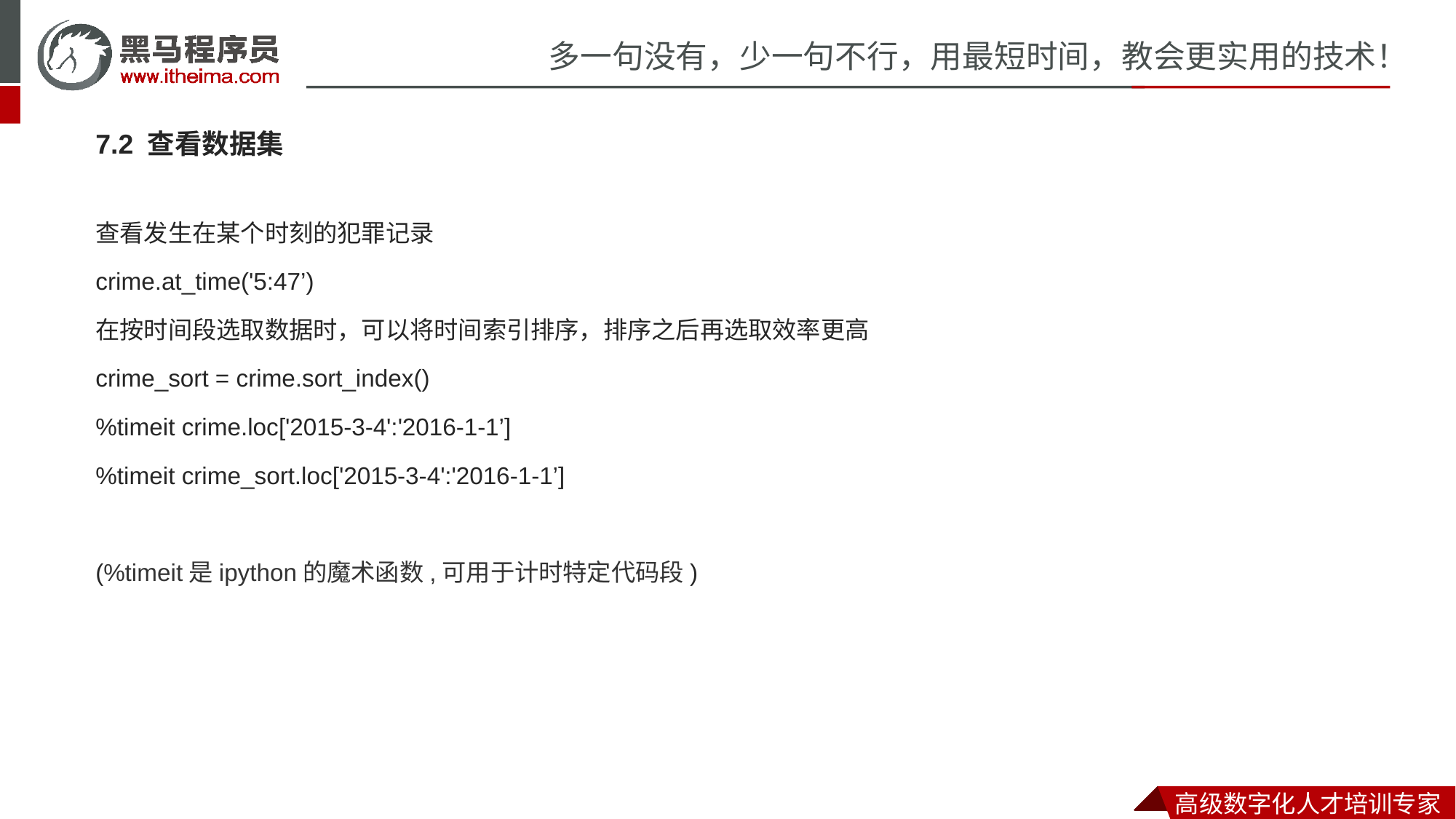

7.2 查看数据集
查看发生在某个时刻的犯罪记录
crime.at_time('5:47’)
在按时间段选取数据时，可以将时间索引排序，排序之后再选取效率更高
crime_sort = crime.sort_index()
%timeit crime.loc['2015-3-4':'2016-1-1’]
%timeit crime_sort.loc['2015-3-4':'2016-1-1’]

(%timeit是ipython的魔术函数,可用于计时特定代码段)